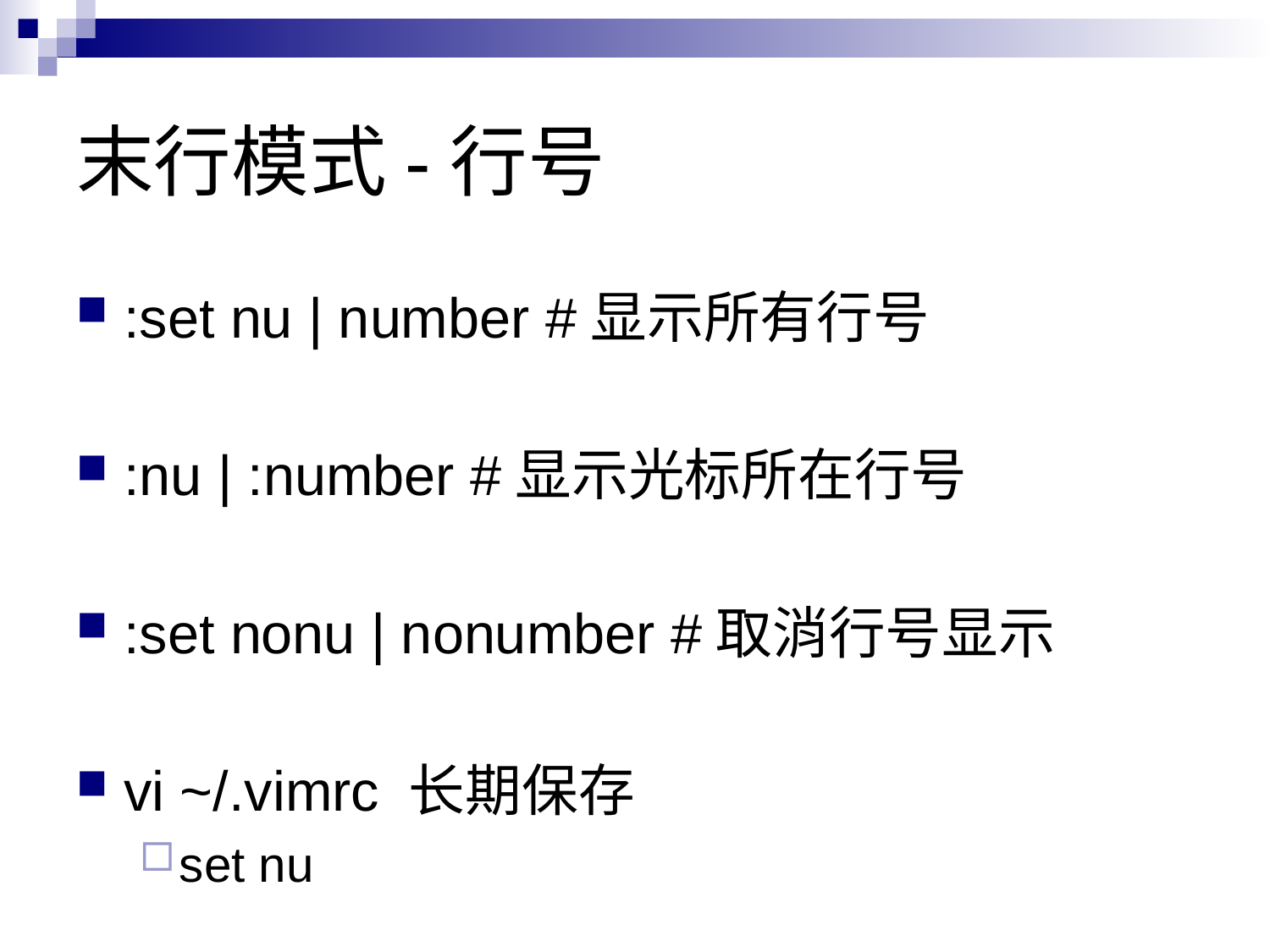

# 末行模式-行号
:set nu | number #显示所有行号

:nu | :number #显示光标所在行号

:set nonu | nonumber #取消行号显示

vi ~/.vimrc 长期保存
set nu